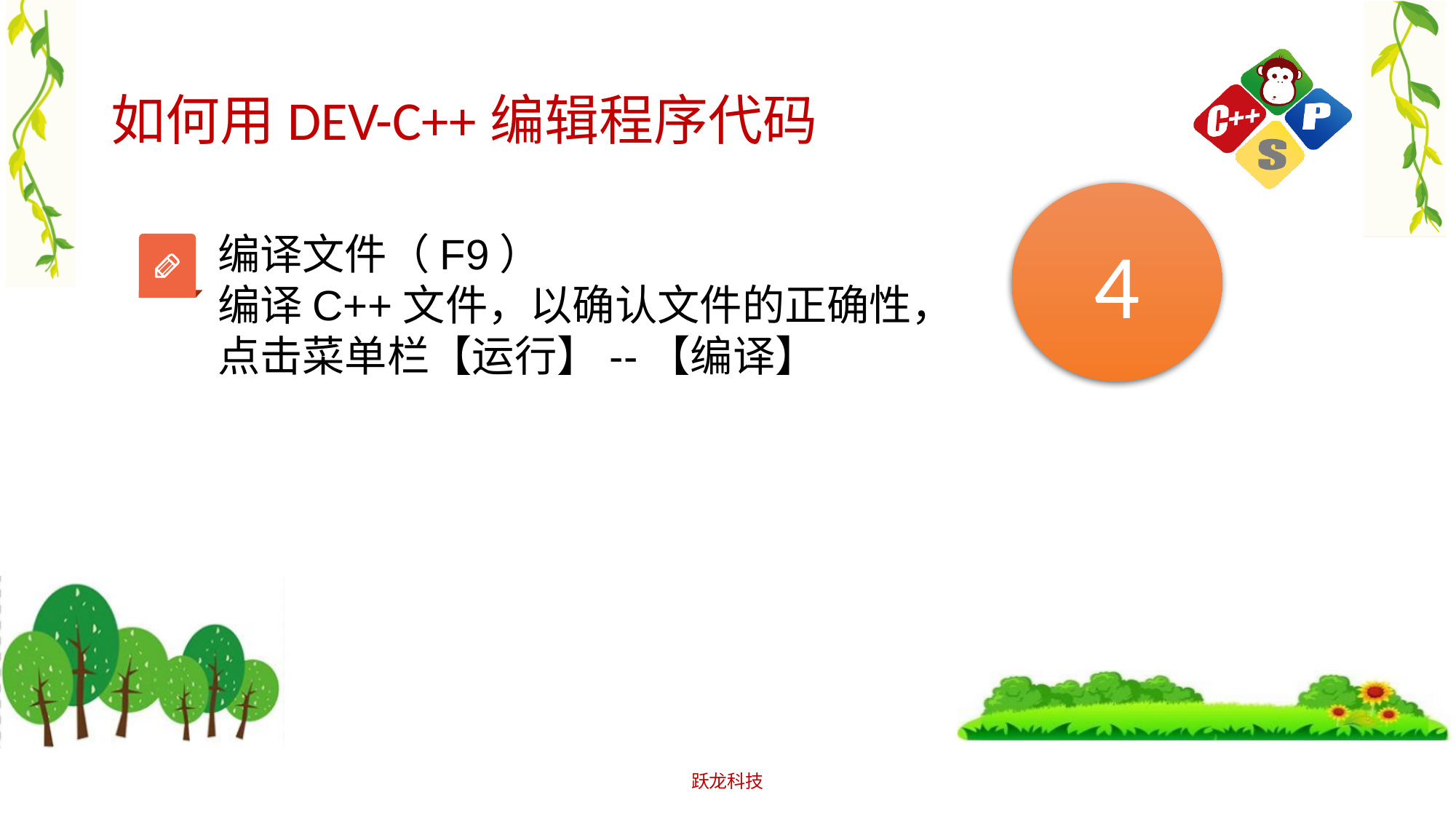

# 如何用DEV-C++编辑程序代码
4
编译文件（F9）
编译C++文件，以确认文件的正确性，点击菜单栏【运行】--【编译】

跃龙科技